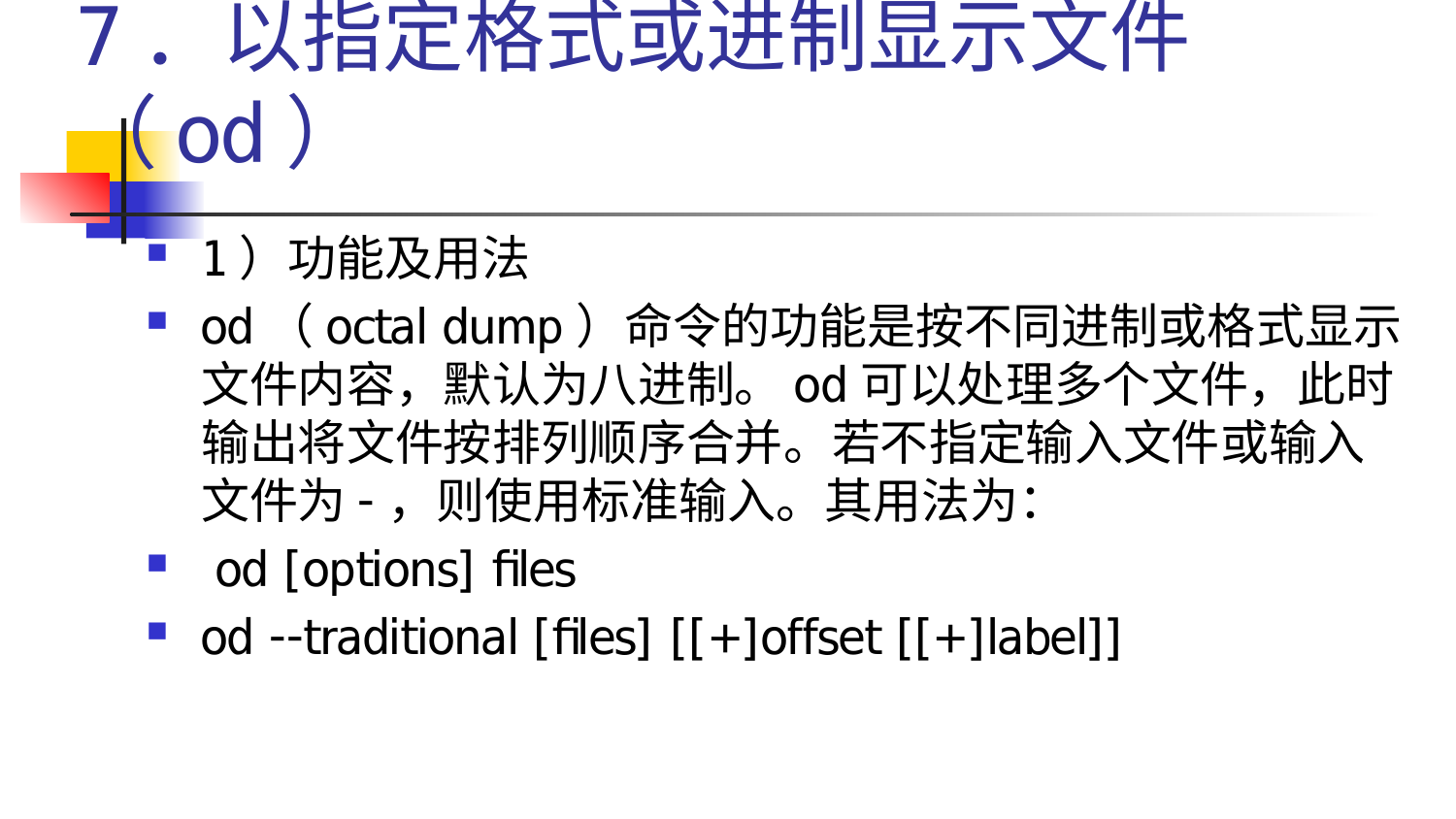

# 7．以指定格式或进制显示文件（od）
1）功能及用法
od（octal dump）命令的功能是按不同进制或格式显示文件内容，默认为八进制。od可以处理多个文件，此时输出将文件按排列顺序合并。若不指定输入文件或输入文件为-，则使用标准输入。其用法为：
 od [options] files
od --traditional [files] [[+]offset [[+]label]]